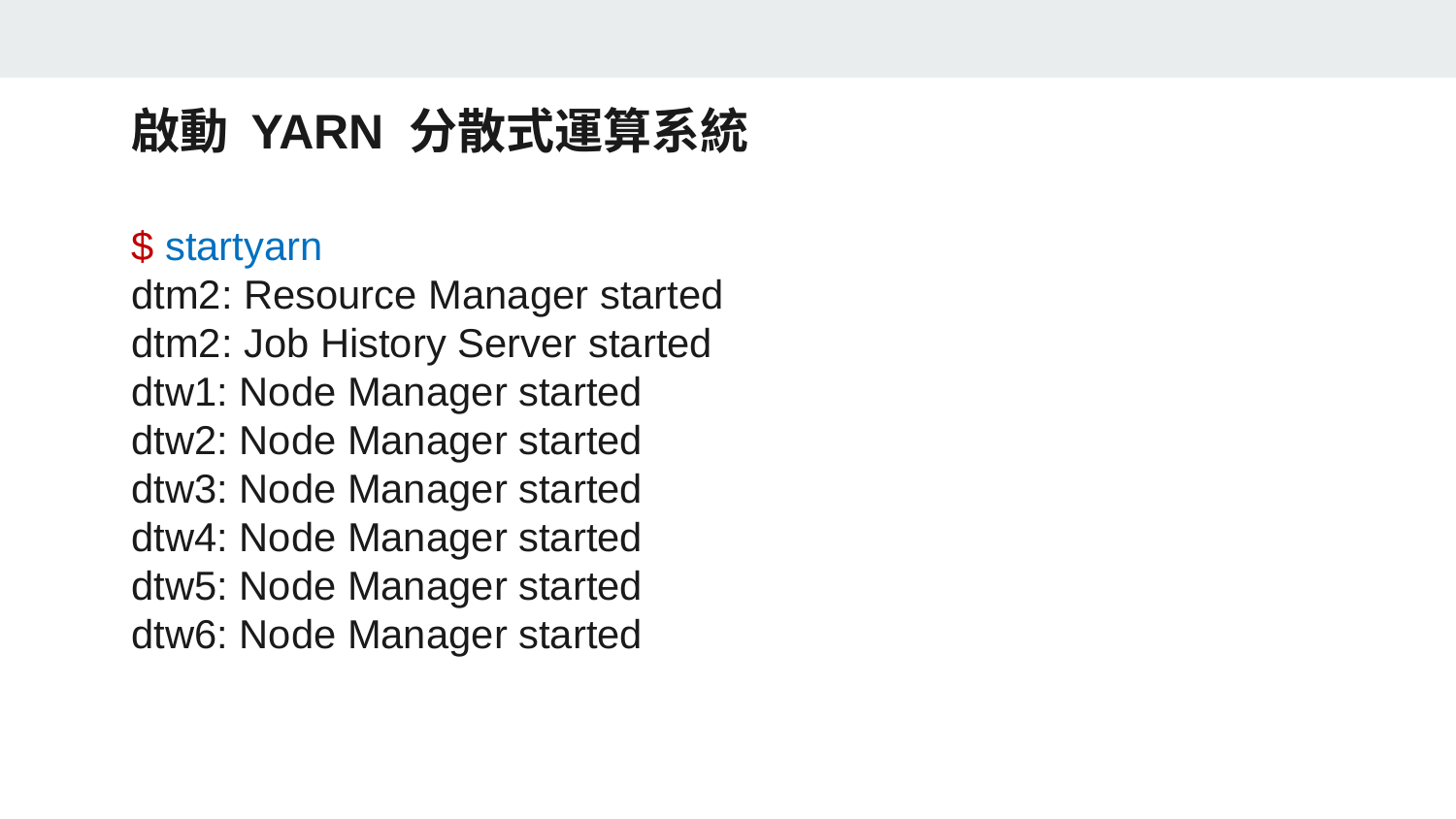

啟動 YARN 分散式運算系統
$ startyarn
dtm2: Resource Manager started
dtm2: Job History Server started
dtw1: Node Manager started
dtw2: Node Manager started
dtw3: Node Manager started
dtw4: Node Manager started
dtw5: Node Manager started
dtw6: Node Manager started